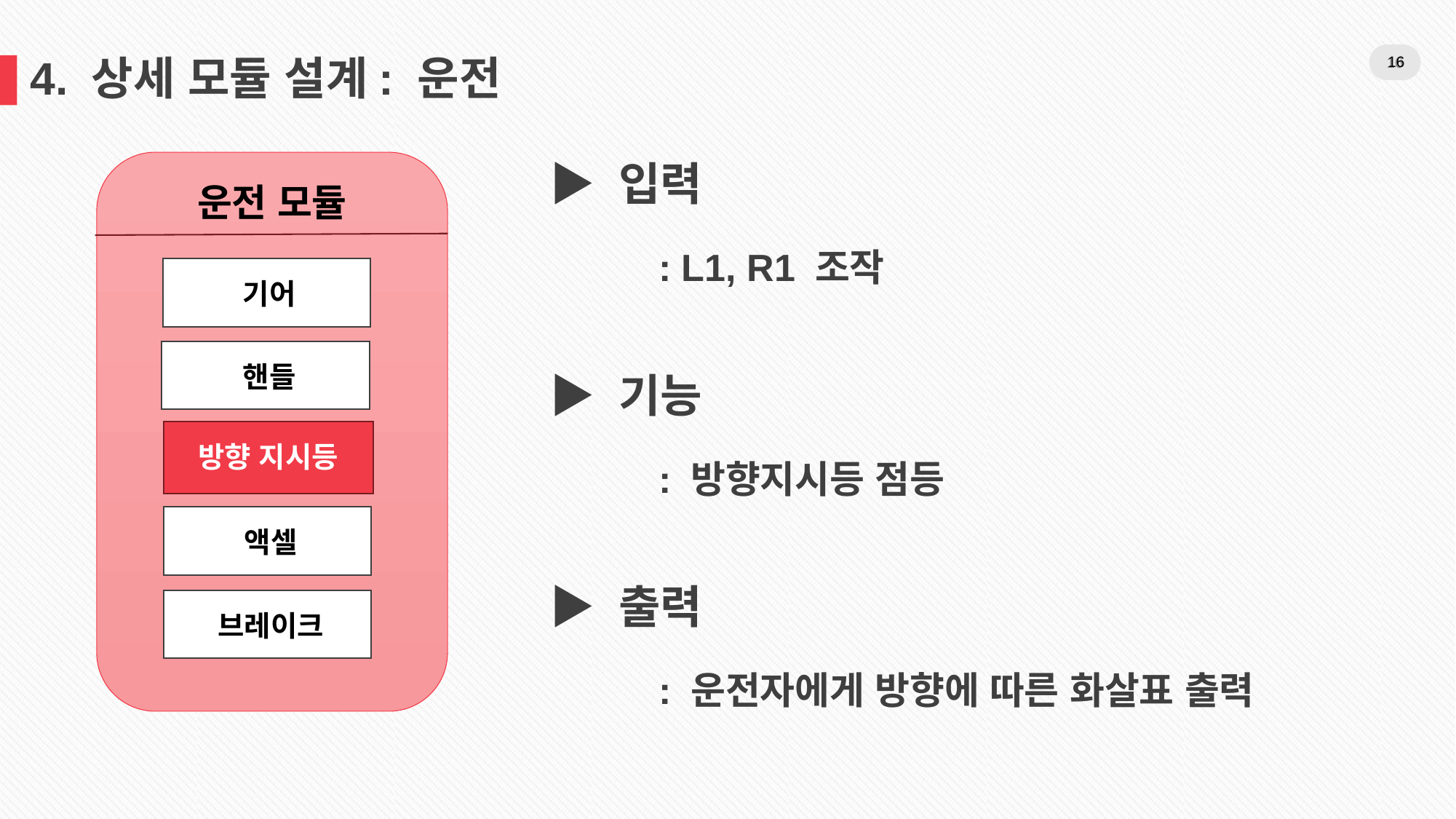

16
16
4. 상세 모듈 설계: 운전
▶ 입력
	: L1, R1 조작

▶ 기능
	: 방향지시등 점등

▶ 출력
	: 운전자에게 방향에 따른 화살표 출력

운전 모듈

기어

핸들
방향 지시등

액셀

브레이크